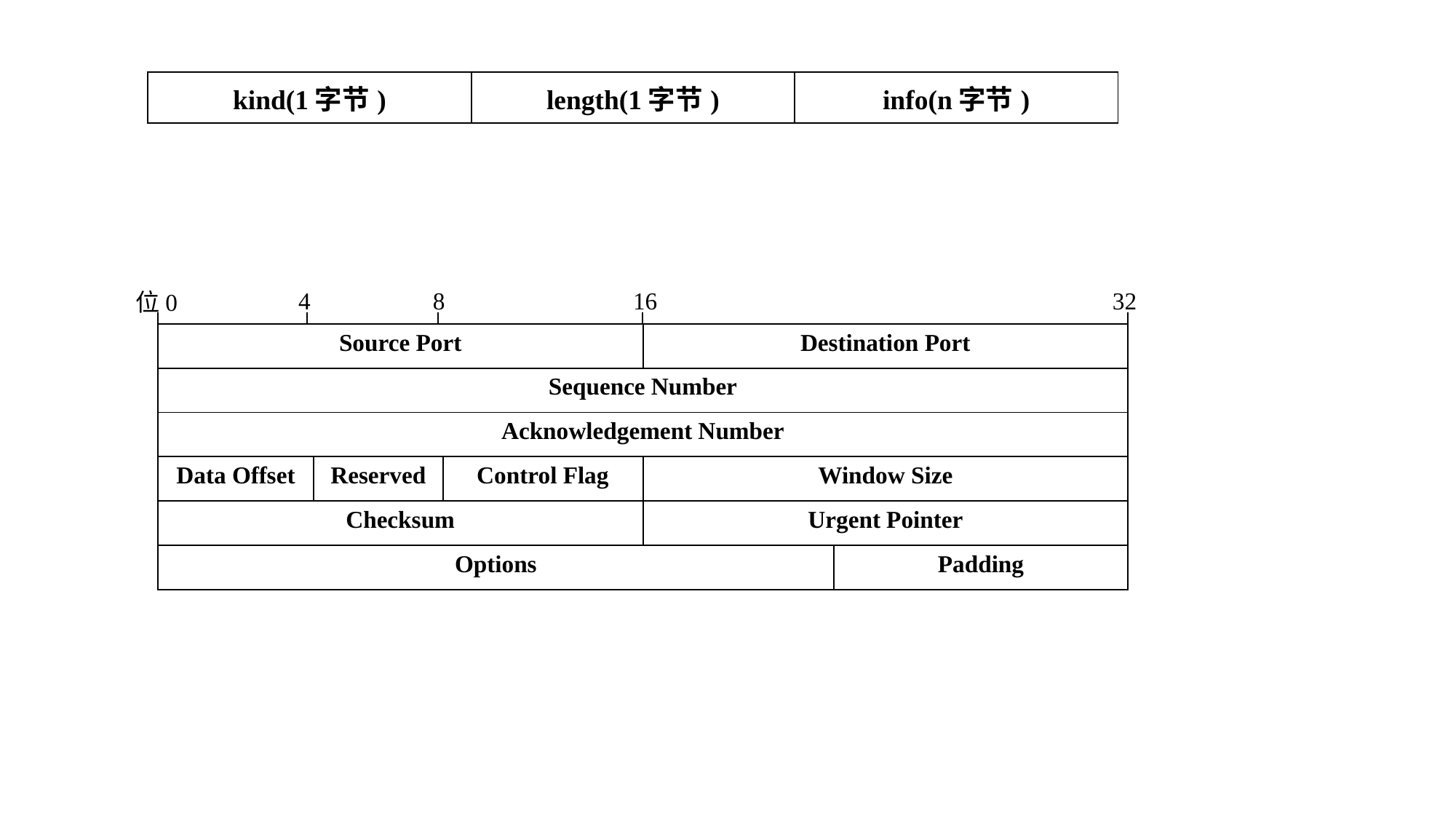

| kind(1字节) | length(1字节) | info(n字节) |
| --- | --- | --- |
4
16
32
8
位0
| Source Port |  |  | Destination Port |  |
| --- | --- | --- | --- | --- |
| Sequence Number |  |  |  |  |
| Acknowledgement Number |  |  |  |  |
| Data Offset | Reserved | Control Flag | Window Size | Window Size |
| Checksum |  |  | Urgent Pointer |  |
| Options |  |  |  | Padding |